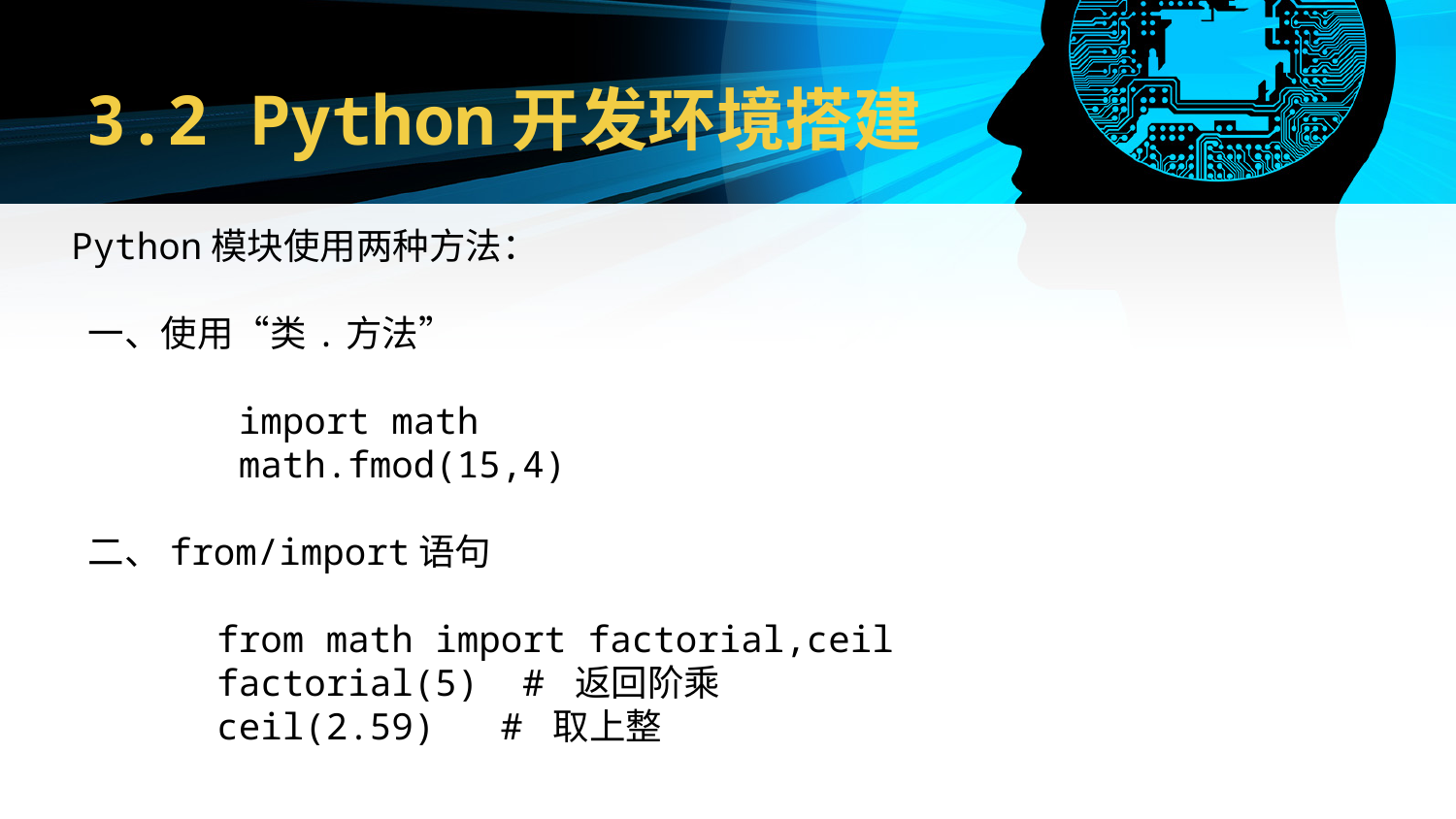

# 3.2 Python开发环境搭建
Python模块使用两种方法：

 一、使用“类.方法”

 import math
 math.fmod(15,4)

 二、from/import语句

from math import factorial,ceil
factorial(5)  # 返回阶乘
ceil(2.59)   # 取上整